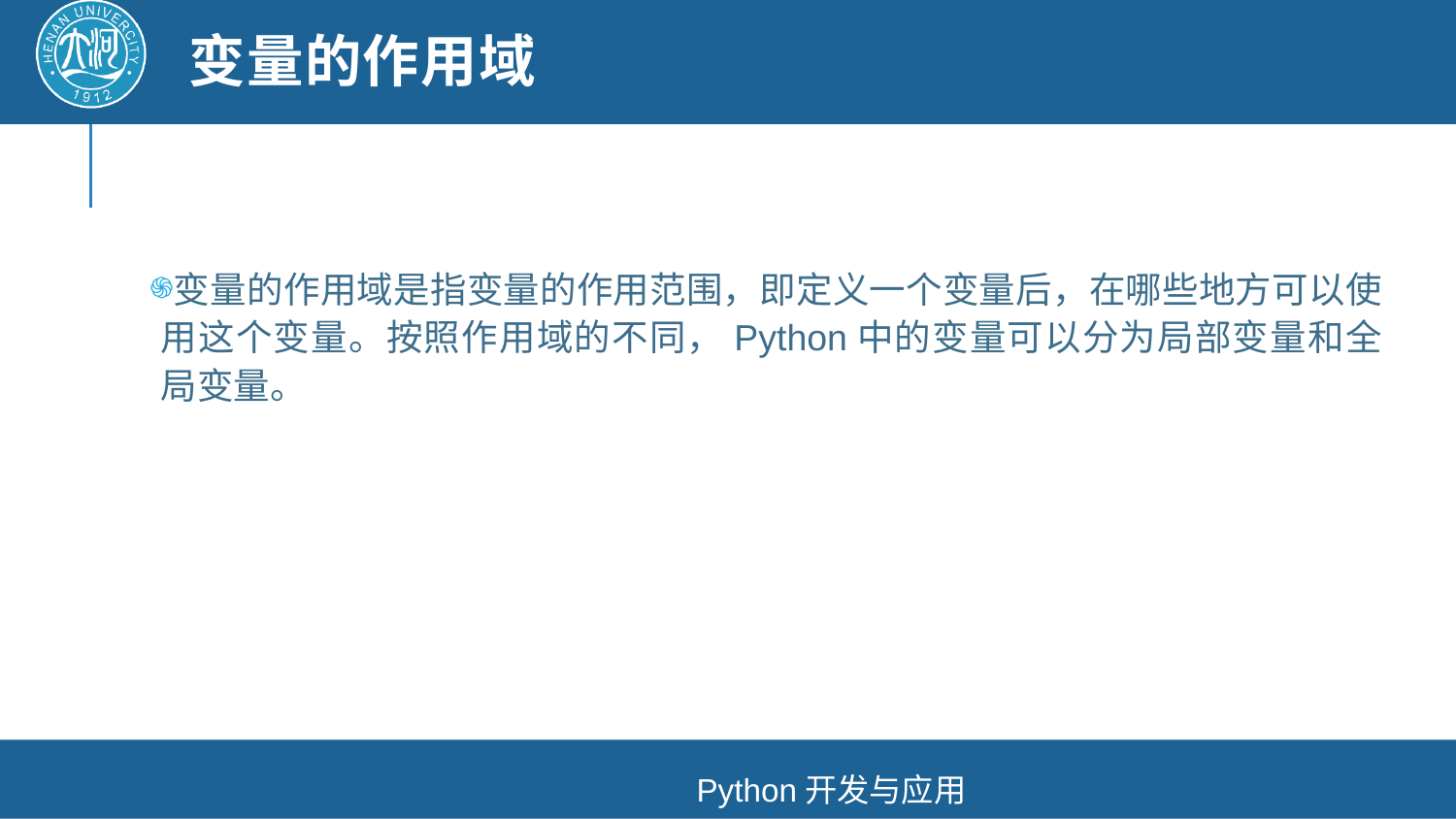

# 变量的作用域
变量的作用域是指变量的作用范围，即定义一个变量后，在哪些地方可以使用这个变量。按照作用域的不同，Python中的变量可以分为局部变量和全局变量。

Python开发与应用
11